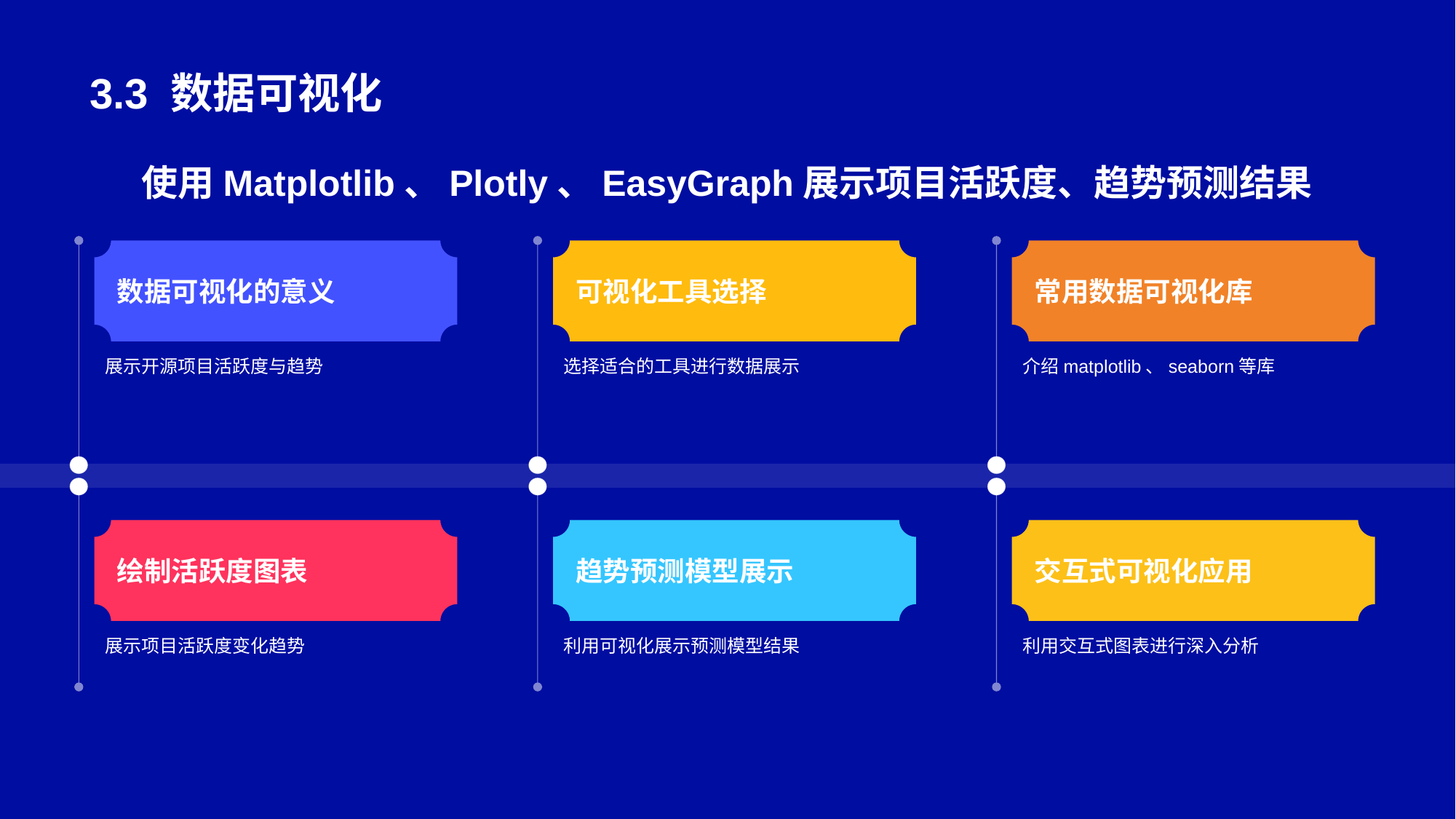

# 3.3 数据可视化
使用Matplotlib、Plotly、EasyGraph展示项目活跃度、趋势预测结果
数据可视化的意义
展示开源项目活跃度与趋势

可视化工具选择
选择适合的工具进行数据展示

常用数据可视化库
介绍matplotlib、seaborn等库

绘制活跃度图表
展示项目活跃度变化趋势

趋势预测模型展示
利用可视化展示预测模型结果

交互式可视化应用
利用交互式图表进行深入分析